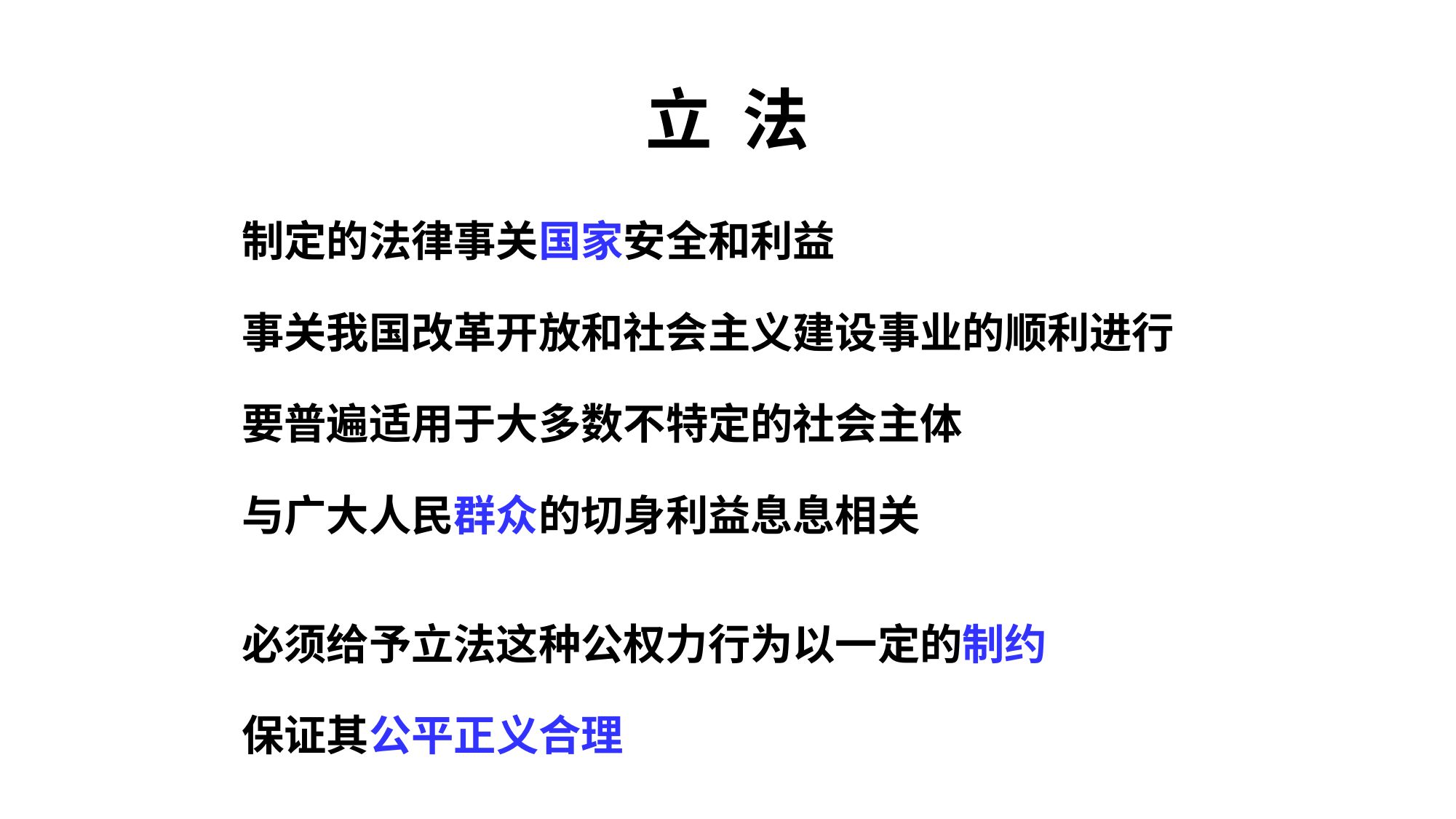

# 立  法
制定的法律事关国家安全和利益
事关我国改革开放和社会主义建设事业的顺利进行
要普遍适用于大多数不特定的社会主体
与广大人民群众的切身利益息息相关

必须给予立法这种公权力行为以一定的制约
保证其公平正义合理